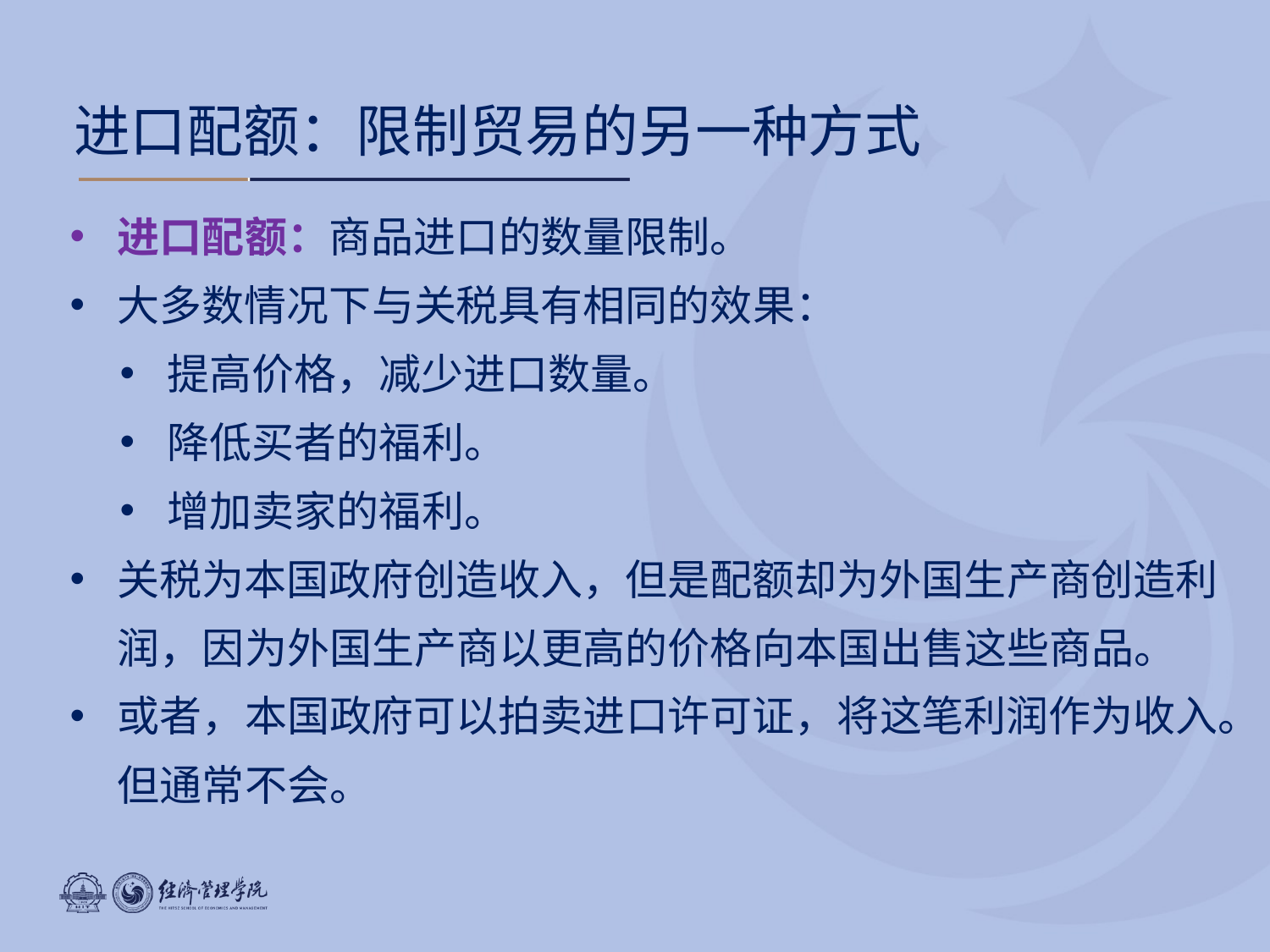

进口配额：限制贸易的另一种方式
进口配额：商品进口的数量限制。
大多数情况下与关税具有相同的效果：
提高价格，减少进口数量。
降低买者的福利。
增加卖家的福利。
关税为本国政府创造收入，但是配额却为外国生产商创造利润，因为外国生产商以更高的价格向本国出售这些商品。
或者，本国政府可以拍卖进口许可证，将这笔利润作为收入。但通常不会。